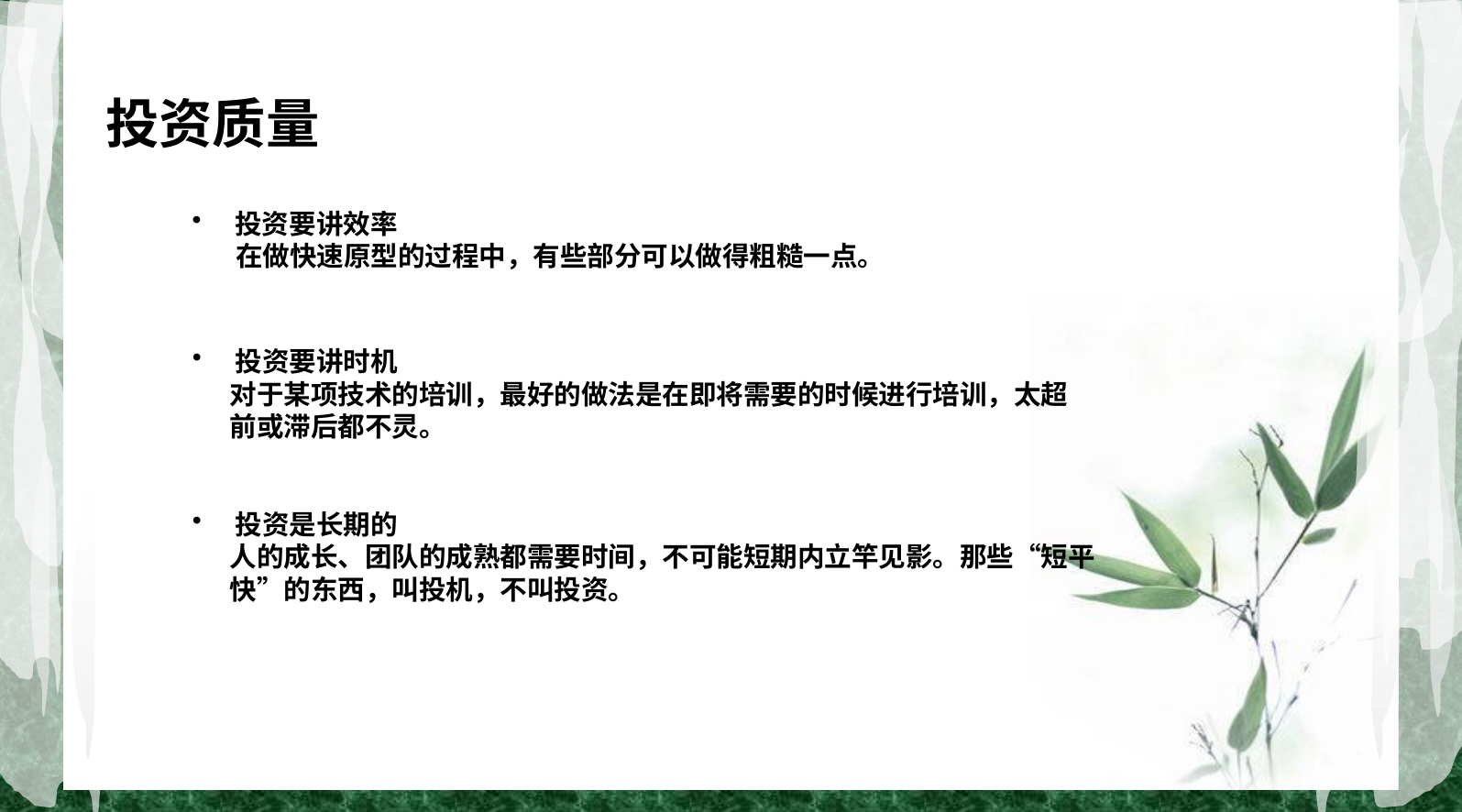

# 投资质量

投资要讲效率
      在做快速原型的过程中，有些部分可以做得粗糙一点。

投资要讲时机
     对于某项技术的培训，最好的做法是在即将需要的时候进行培训，太超
     前或滞后都不灵。

投资是长期的
     人的成长、团队的成熟都需要时间，不可能短期内立竿见影。那些“短平
     快”的东西，叫投机，不叫投资。